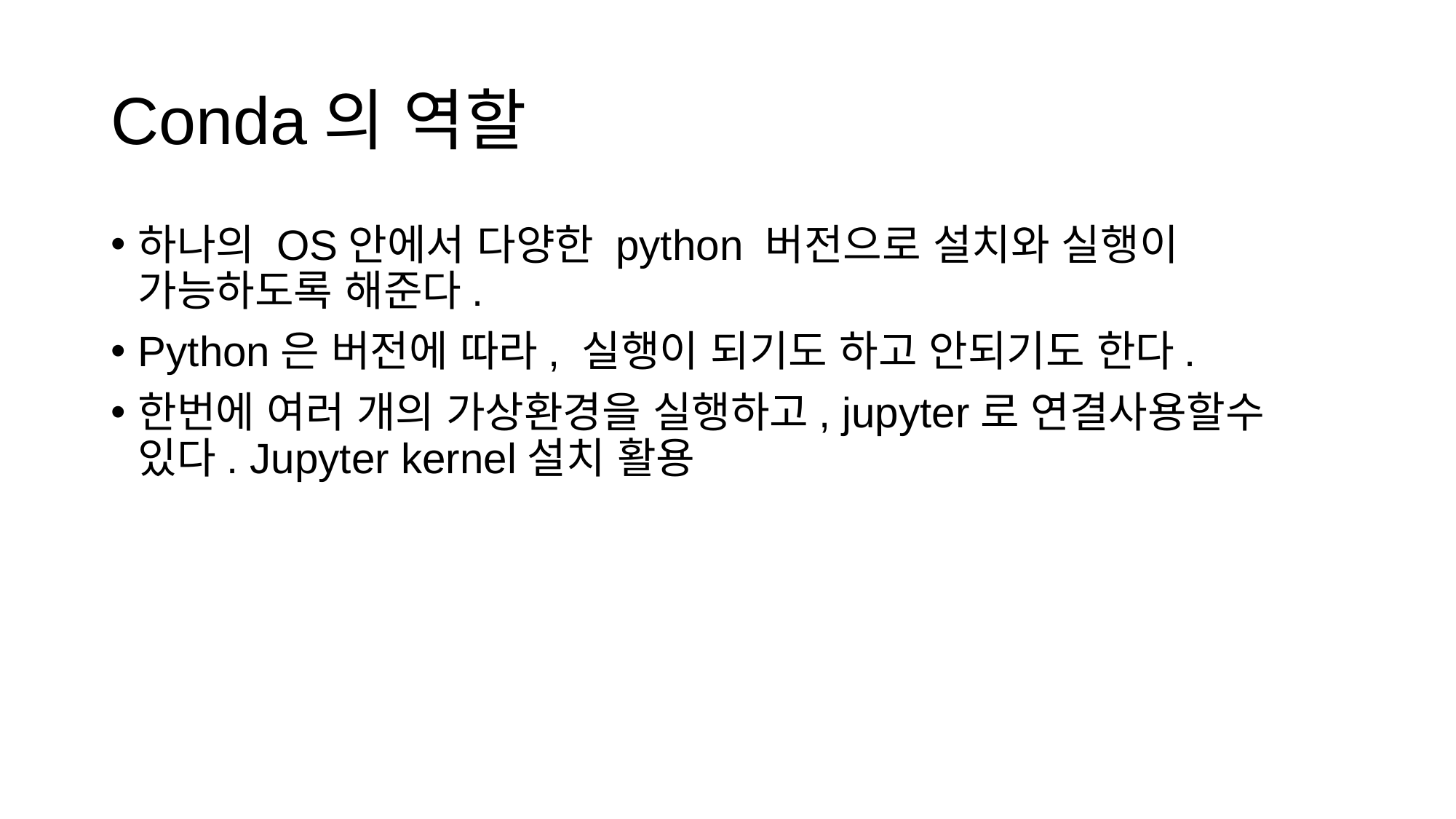

# Conda의 역할
하나의 OS안에서 다양한 python 버전으로 설치와 실행이 가능하도록 해준다.
Python은 버전에 따라, 실행이 되기도 하고 안되기도 한다.
한번에 여러 개의 가상환경을 실행하고, jupyter로 연결사용할수 있다. Jupyter kernel설치 활용